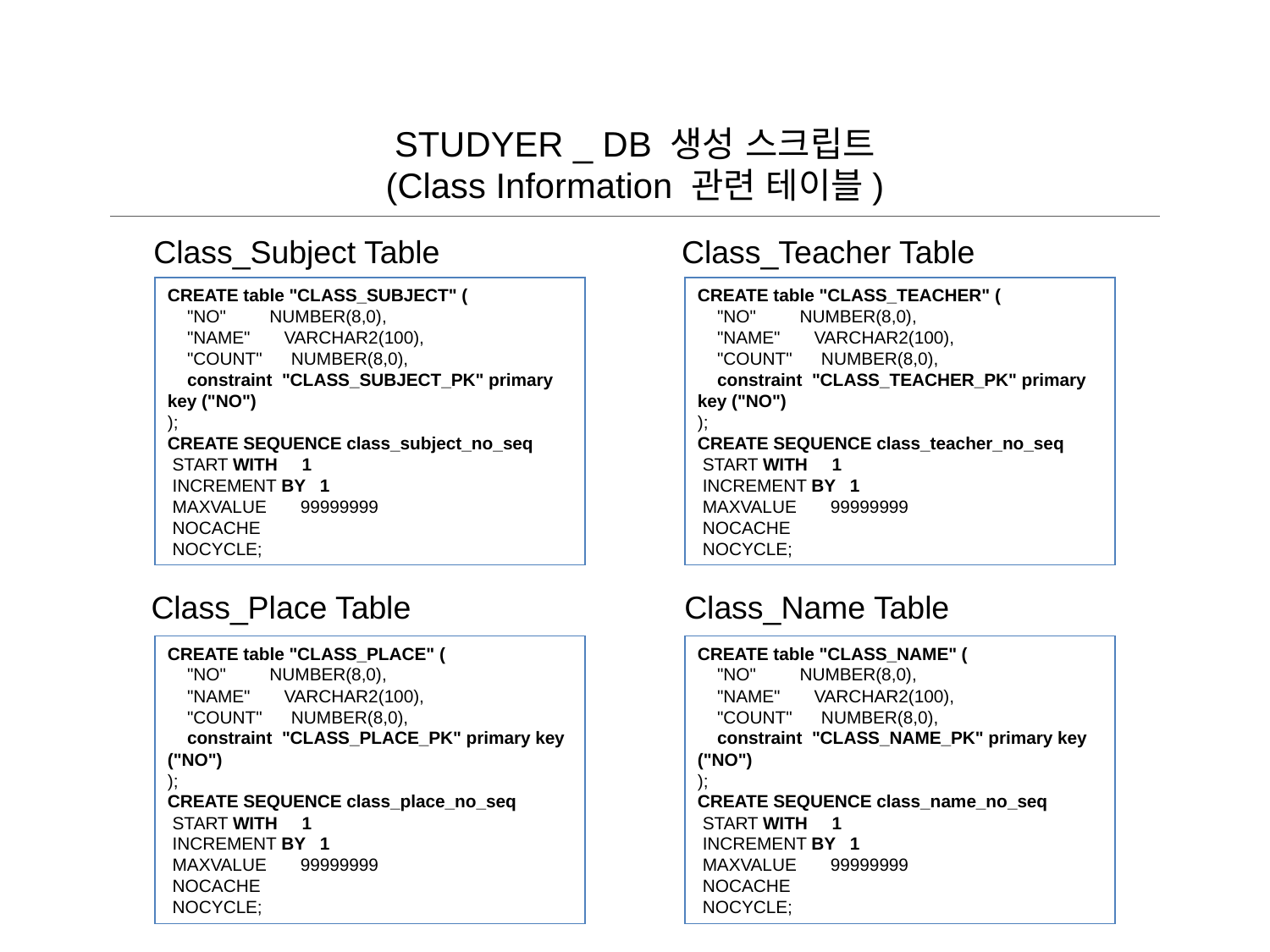

STUDYER _ DB 생성 스크립트
(Class Information 관련 테이블)
Class_Subject Table
Class_Teacher Table
CREATE table "CLASS_TEACHER" (
    "NO"         NUMBER(8,0),
    "NAME"       VARCHAR2(100),
    "COUNT"      NUMBER(8,0),
    constraint  "CLASS_TEACHER_PK" primary key ("NO")
);
CREATE SEQUENCE class_teacher_no_seq
 START WITH     1
 INCREMENT BY   1
 MAXVALUE       99999999
 NOCACHE
 NOCYCLE;
CREATE table "CLASS_SUBJECT" (
    "NO"         NUMBER(8,0),
    "NAME"       VARCHAR2(100),
    "COUNT"      NUMBER(8,0),
    constraint  "CLASS_SUBJECT_PK" primary key ("NO")
);
CREATE SEQUENCE class_subject_no_seq
 START WITH     1
 INCREMENT BY   1
 MAXVALUE       99999999
 NOCACHE
 NOCYCLE;
Class_Place Table
Class_Name Table
CREATE table "CLASS_PLACE" (
    "NO"         NUMBER(8,0),
    "NAME"       VARCHAR2(100),
    "COUNT"      NUMBER(8,0),
    constraint  "CLASS_PLACE_PK" primary key ("NO")
);
CREATE SEQUENCE class_place_no_seq
 START WITH     1
 INCREMENT BY   1
 MAXVALUE       99999999
 NOCACHE
 NOCYCLE;
CREATE table "CLASS_NAME" (
    "NO"         NUMBER(8,0),
    "NAME"       VARCHAR2(100),
    "COUNT"      NUMBER(8,0),
    constraint  "CLASS_NAME_PK" primary key ("NO")
);
CREATE SEQUENCE class_name_no_seq
 START WITH     1
 INCREMENT BY   1
 MAXVALUE       99999999
 NOCACHE
 NOCYCLE;